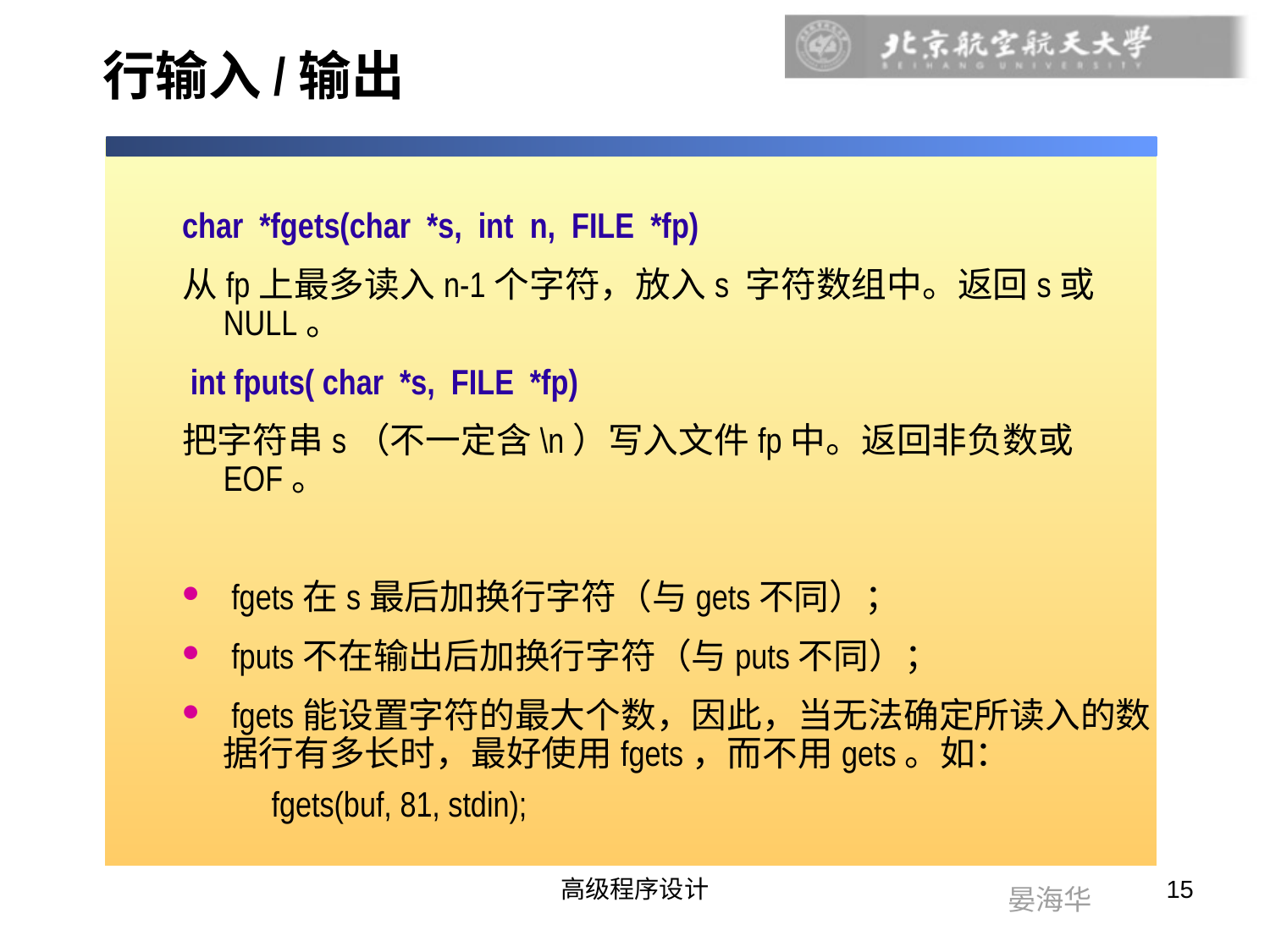

# 行输入/输出
char  *fgets(char  *s,  int  n,  FILE  *fp)
从fp上最多读入n-1个字符，放入s 字符数组中。返回s或NULL。
 int fputs( char  *s,  FILE  *fp)
把字符串s（不一定含\n）写入文件fp中。返回非负数或EOF。

 fgets在s最后加换行字符（与gets不同）；
 fputs不在输出后加换行字符（与puts不同）；
 fgets能设置字符的最大个数，因此，当无法确定所读入的数据行有多长时，最好使用fgets，而不用gets。如：
    fgets(buf, 81, stdin);

高级程序设计
15